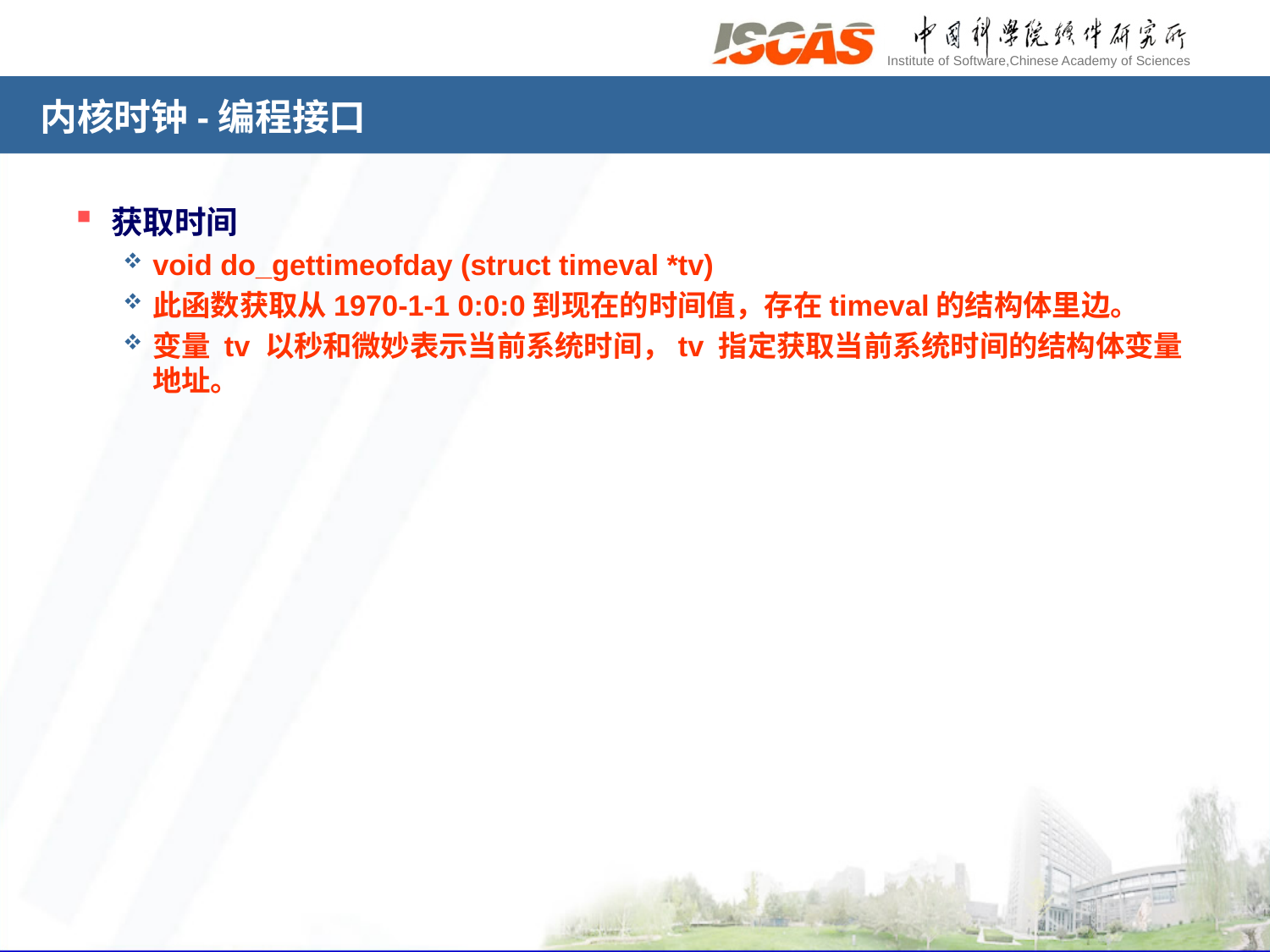

# 内核时钟-编程接口
获取时间
void do_gettimeofday (struct timeval *tv)
此函数获取从1970-1-1 0:0:0到现在的时间值，存在timeval的结构体里边。
变量 tv 以秒和微妙表示当前系统时间，tv 指定获取当前系统时间的结构体变量地址。